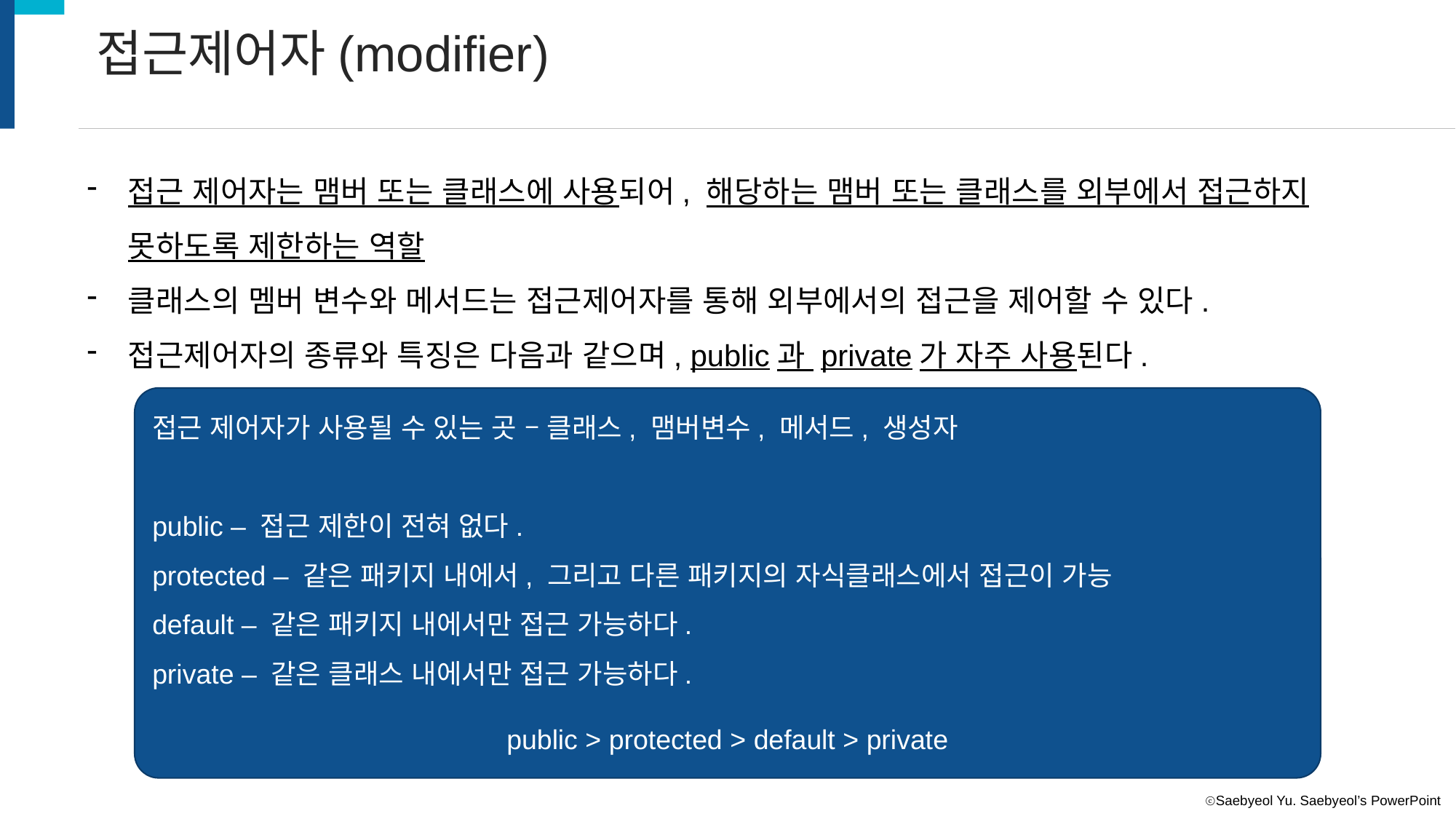

접근제어자(modifier)
접근 제어자는 맴버 또는 클래스에 사용되어, 해당하는 맴버 또는 클래스를 외부에서 접근하지
못하도록 제한하는 역할
클래스의 멤버 변수와 메서드는 접근제어자를 통해 외부에서의 접근을 제어할 수 있다.
접근제어자의 종류와 특징은 다음과 같으며, public과 private가 자주 사용된다.
접근 제어자가 사용될 수 있는 곳 – 클래스, 맴버변수, 메서드, 생성자

public – 접근 제한이 전혀 없다.
protected – 같은 패키지 내에서, 그리고 다른 패키지의 자식클래스에서 접근이 가능
default – 같은 패키지 내에서만 접근 가능하다.
private – 같은 클래스 내에서만 접근 가능하다.

public > protected > default > private